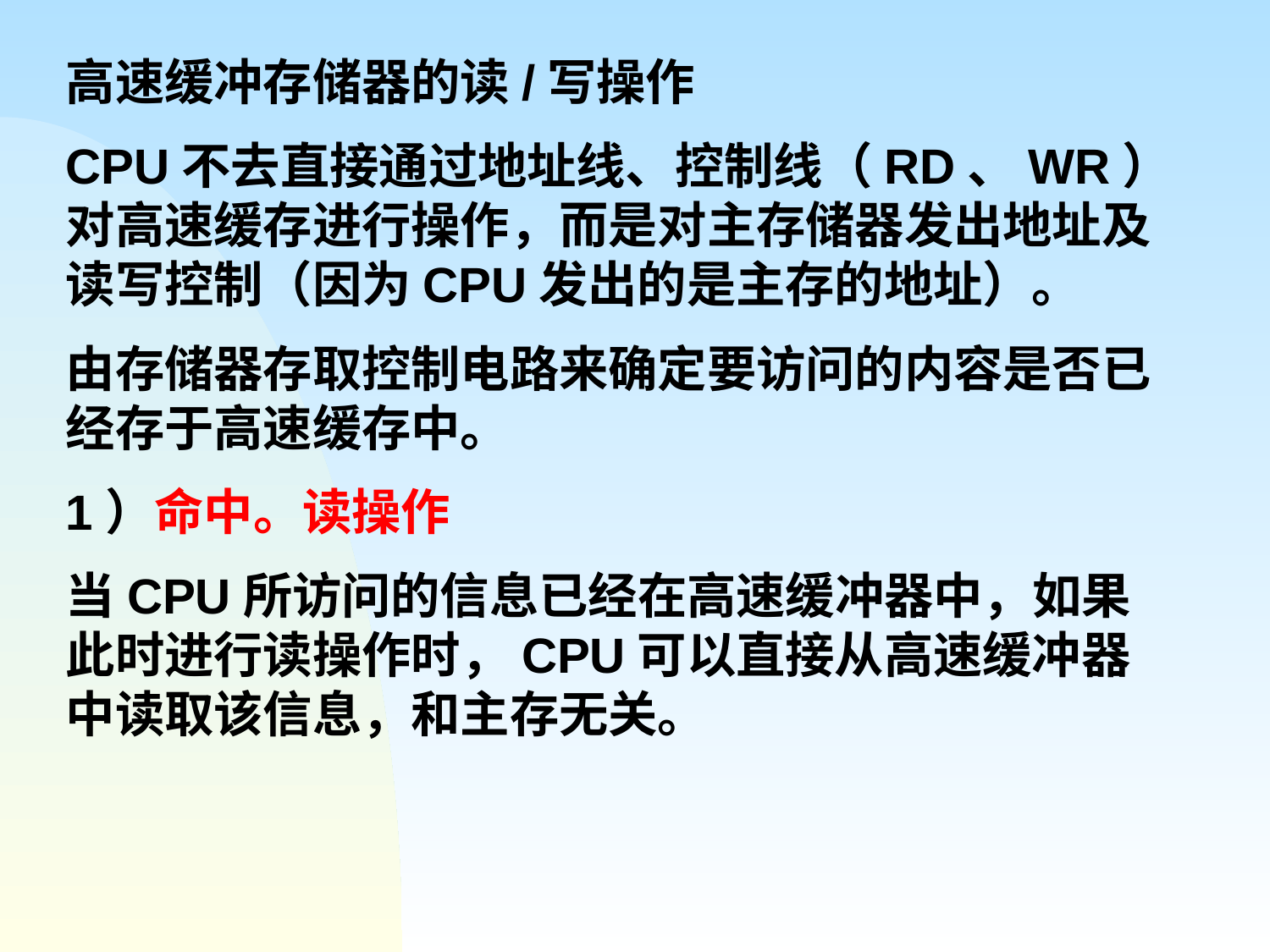

高速缓冲存储器的读/写操作
CPU不去直接通过地址线、控制线（RD、WR）对高速缓存进行操作，而是对主存储器发出地址及读写控制（因为CPU发出的是主存的地址）。
由存储器存取控制电路来确定要访问的内容是否已经存于高速缓存中。
1）命中。读操作
当CPU所访问的信息已经在高速缓冲器中，如果此时进行读操作时，CPU可以直接从高速缓冲器中读取该信息，和主存无关。
72